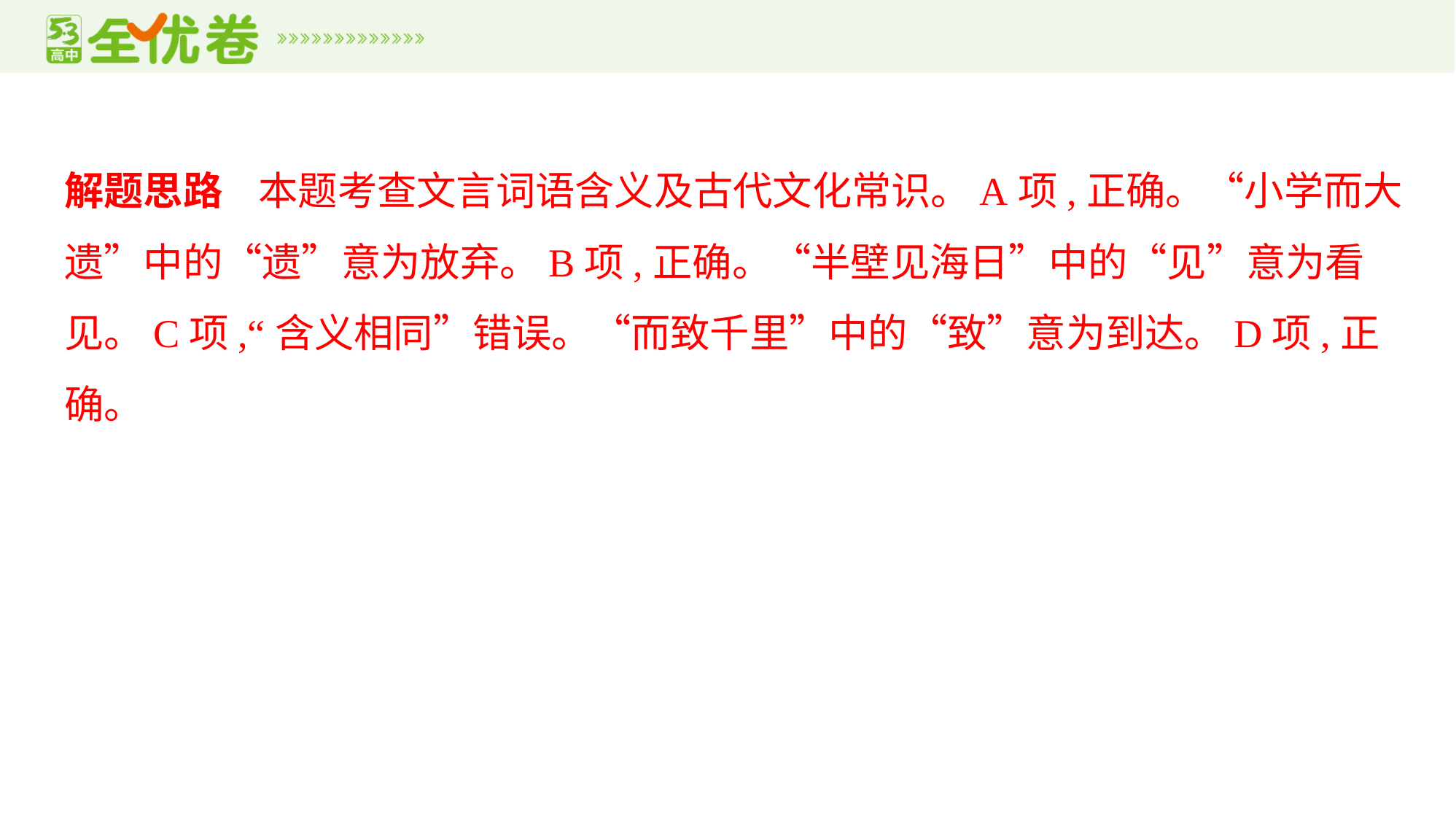

解题思路    本题考查文言词语含义及古代文化常识。A项,正确。“小学而大
遗”中的“遗”意为放弃。B项,正确。“半壁见海日”中的“见”意为看
见。C项,“含义相同”错误。“而致千里”中的“致”意为到达。D项,正
确。